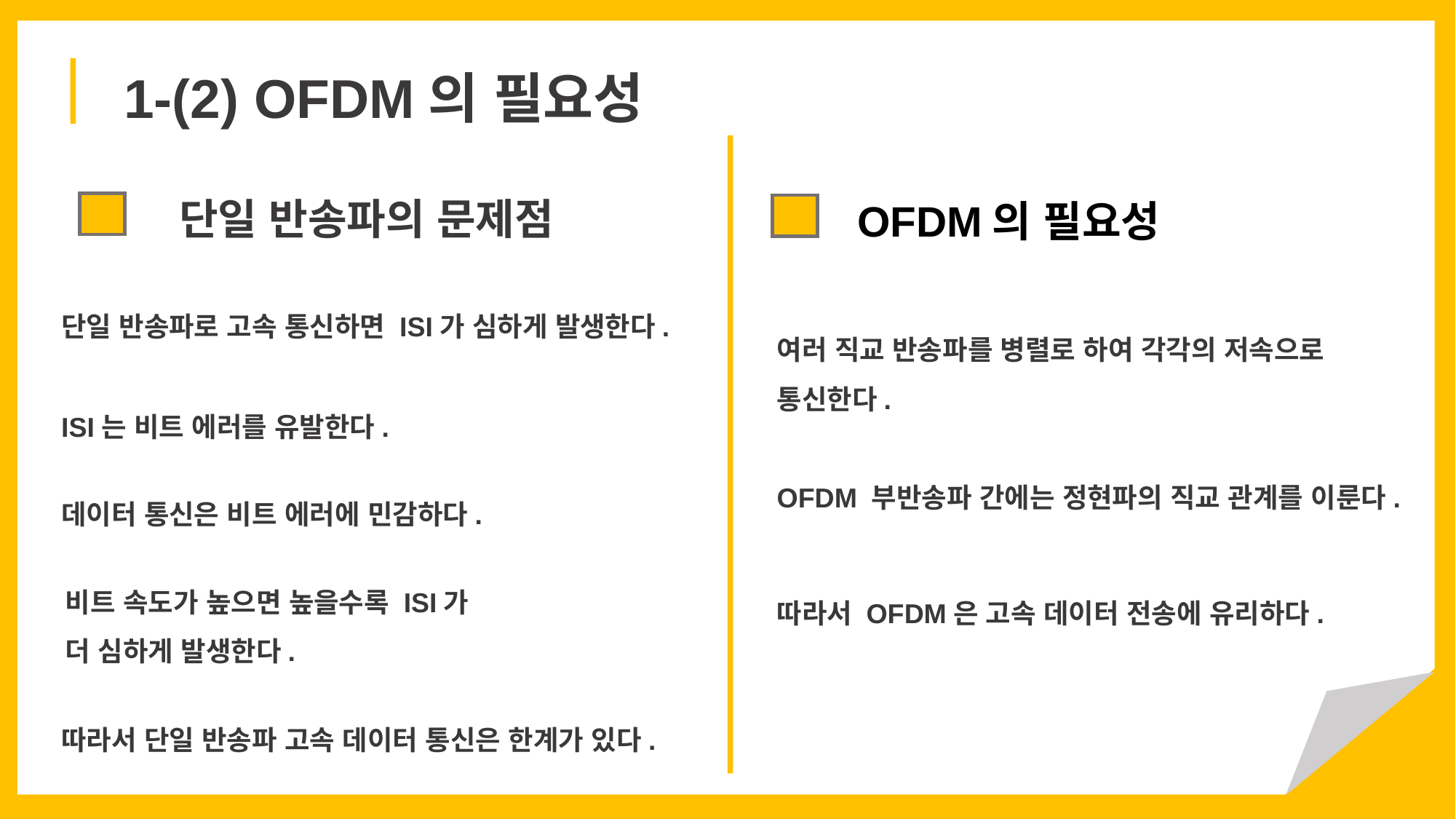

1-(2) OFDM의 필요성

단일 반송파의 문제점
OFDM의 필요성

단일 반송파로 고속 통신하면 ISI가 심하게 발생한다.
여러 직교 반송파를 병렬로 하여 각각의 저속으로 통신한다.

ISI는 비트 에러를 유발한다.
OFDM 부반송파 간에는 정현파의 직교 관계를 이룬다.
데이터 통신은 비트 에러에 민감하다.
비트 속도가 높으면 높을수록 ISI가
더 심하게 발생한다.
따라서 OFDM은 고속 데이터 전송에 유리하다.

따라서 단일 반송파 고속 데이터 통신은 한계가 있다.